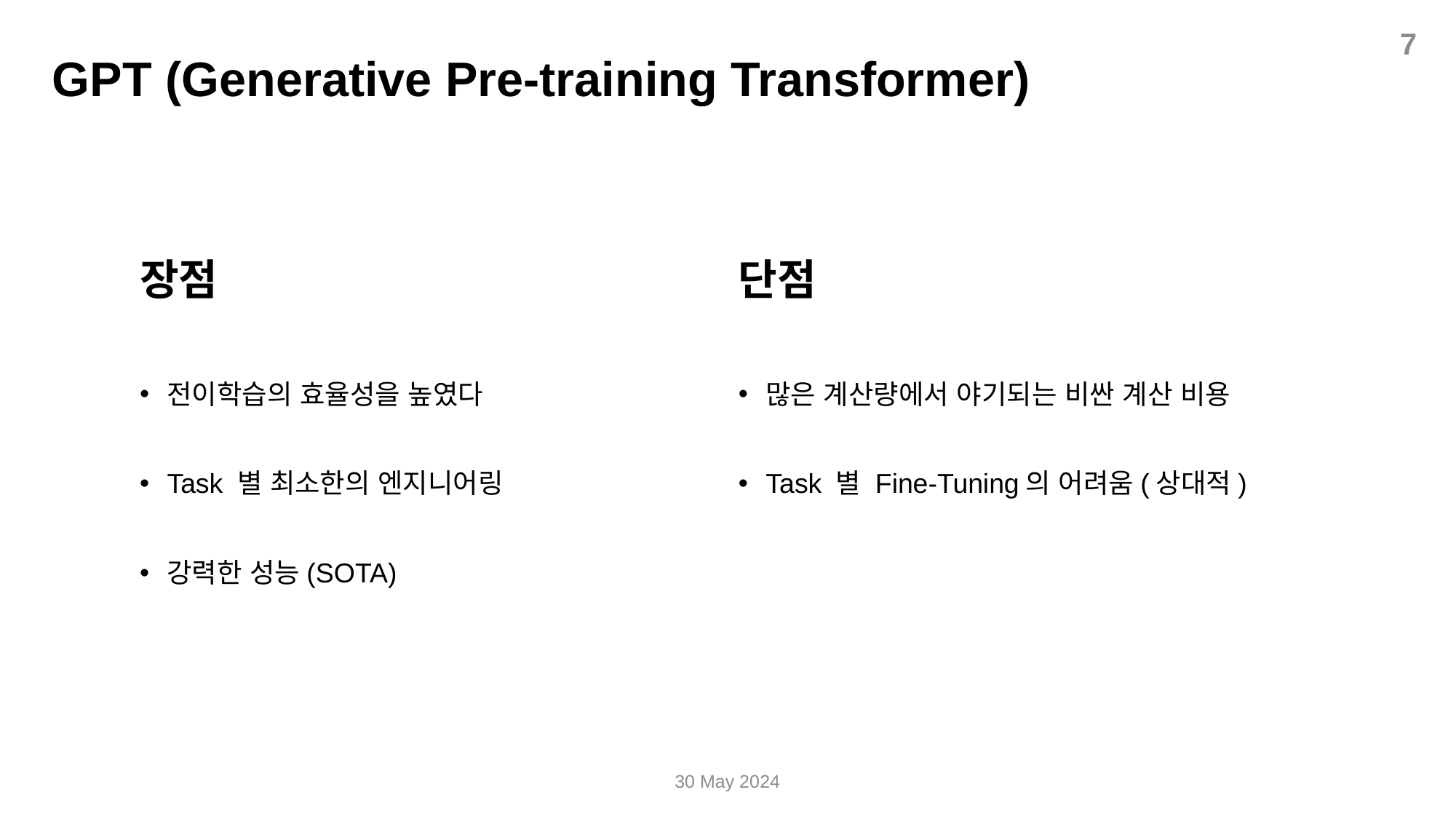

7
GPT (Generative Pre-training Transformer)
장점

전이학습의 효율성을 높였다

Task 별 최소한의 엔지니어링

강력한 성능(SOTA)
단점

많은 계산량에서 야기되는 비싼 계산 비용

Task 별 Fine-Tuning의 어려움(상대적)
30 May 2024